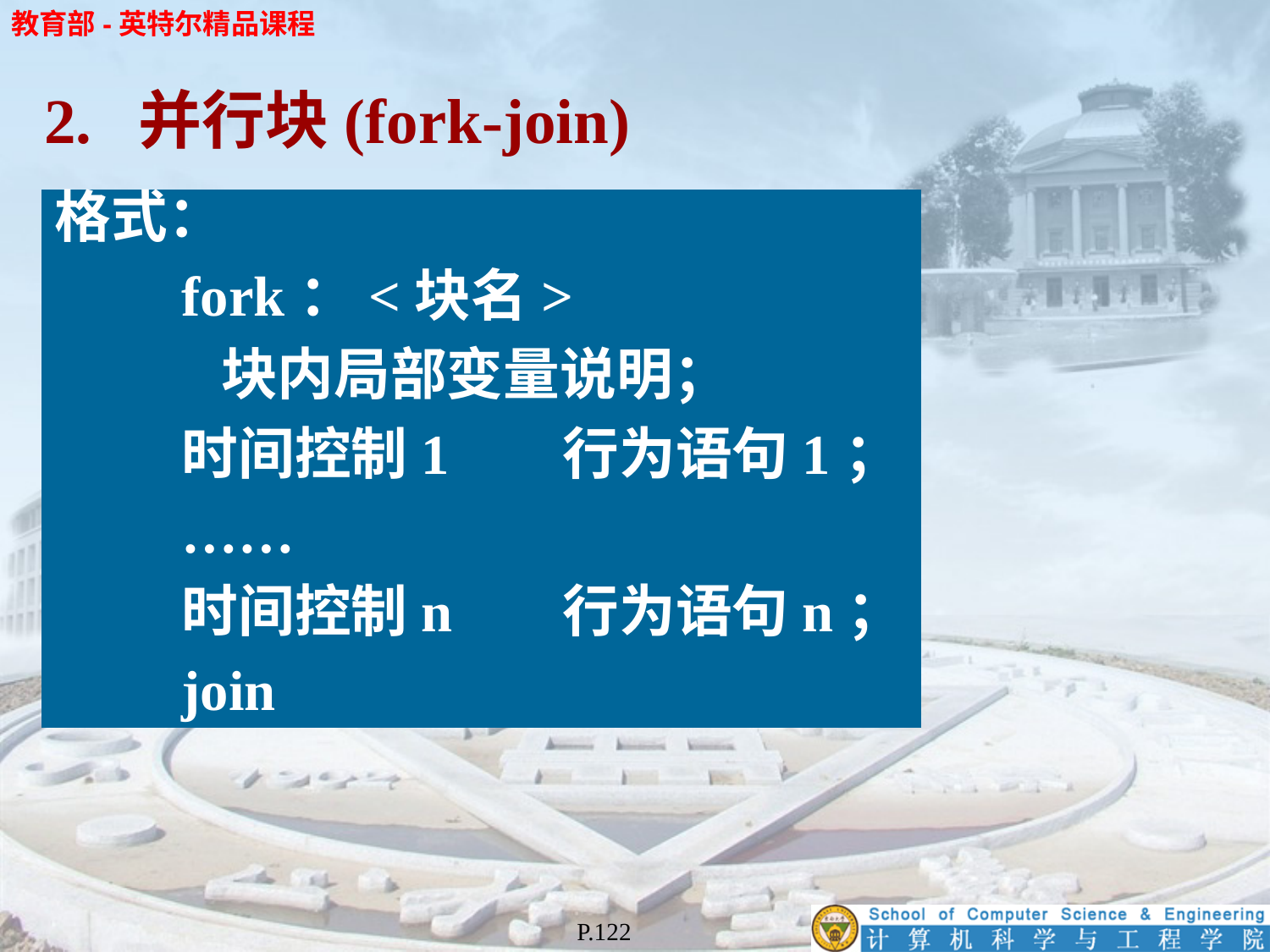

2.  并行块(fork-join)
格式：
	fork：<块名>
	  块内局部变量说明；
	时间控制1	行为语句1；
	……
	时间控制n	行为语句n；
	join
P.122